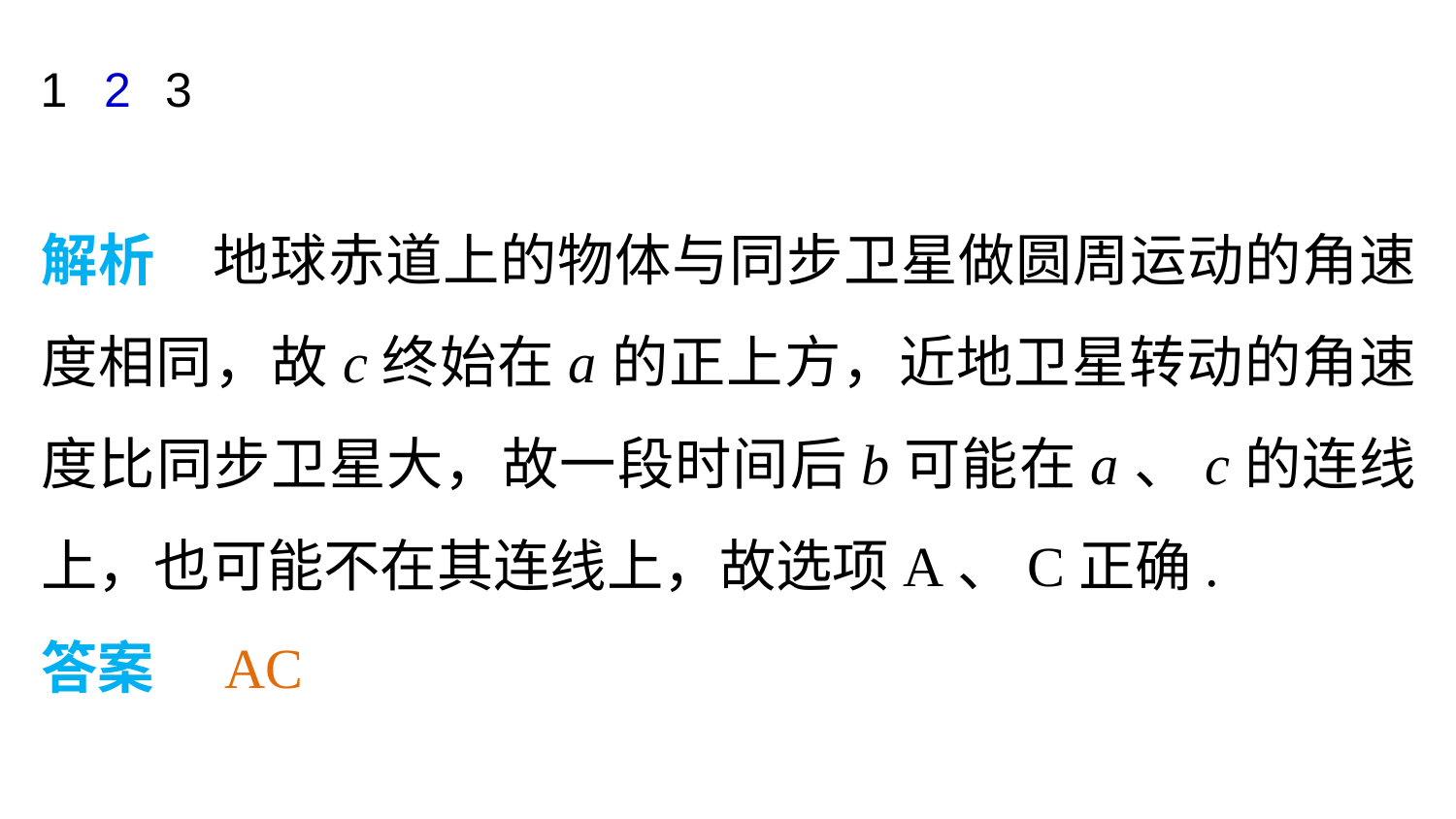

1
2
3
解析　地球赤道上的物体与同步卫星做圆周运动的角速度相同，故c终始在a的正上方，近地卫星转动的角速度比同步卫星大，故一段时间后b可能在a、c的连线上，也可能不在其连线上，故选项A、C正确.
答案　AC